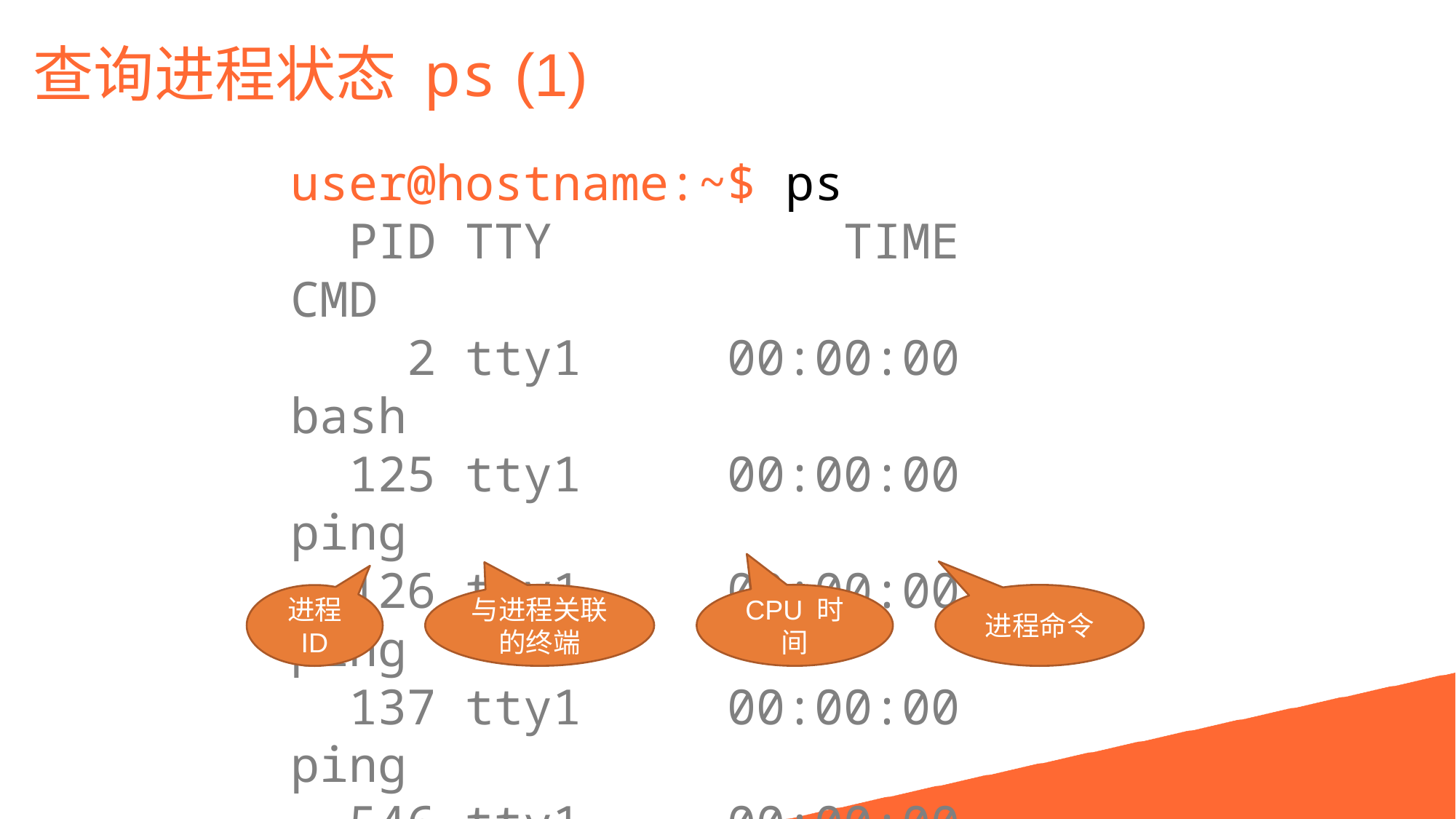

查询进程状态 ps (1)
user@hostname:~$ ps
  PID TTY          TIME CMD
    2 tty1     00:00:00 bash
  125 tty1     00:00:00 ping
  126 tty1     00:00:00 ping
  137 tty1     00:00:00 ping
  546 tty1     00:00:00 ps
与进程关联的终端
CPU 时间
进程命令
进程 ID